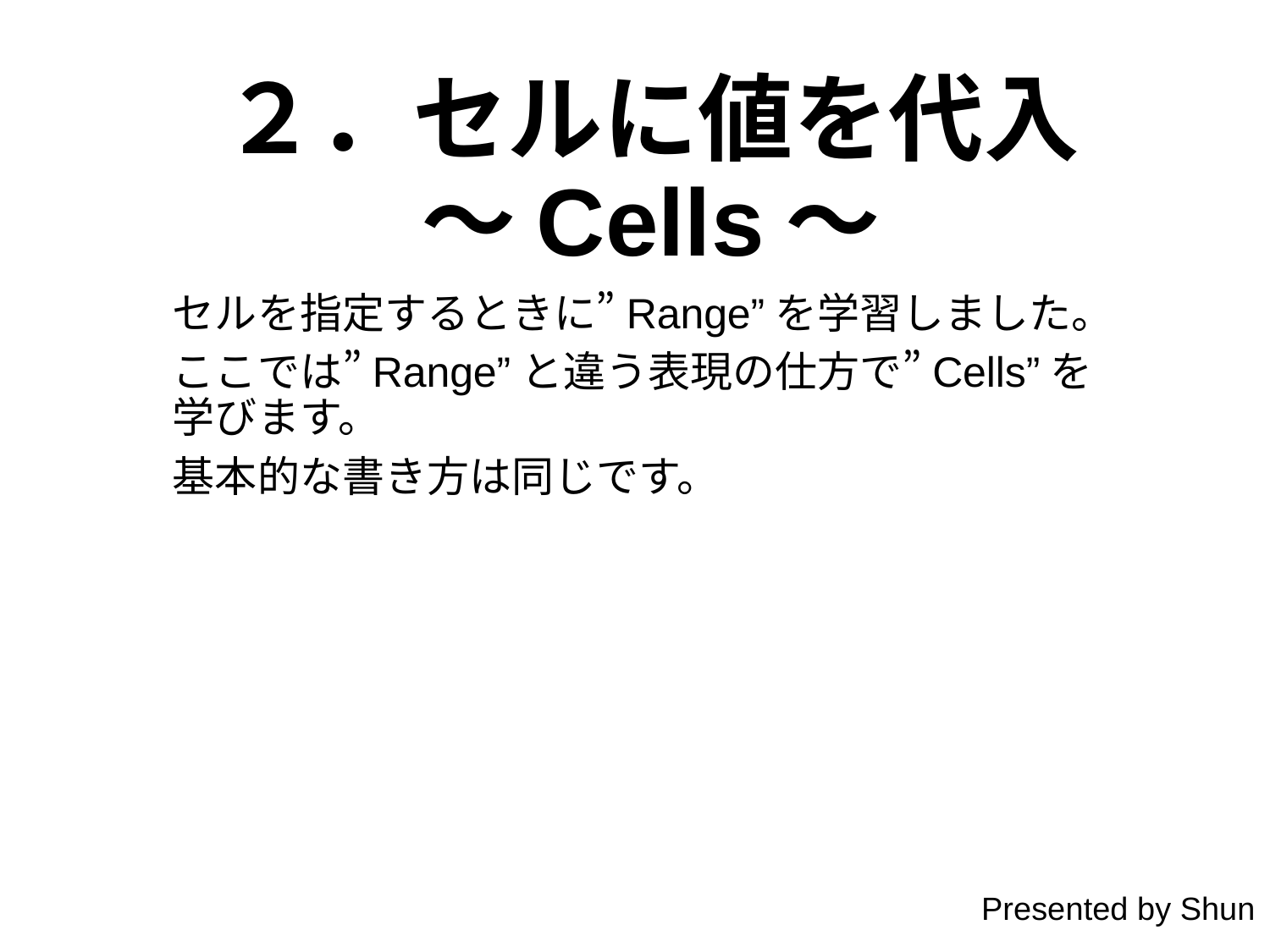

# ２．セルに値を代入 ～Cells～
セルを指定するときに”Range”を学習しました。
ここでは”Range”と違う表現の仕方で”Cells”を学びます。
基本的な書き方は同じです。
Presented by Shun